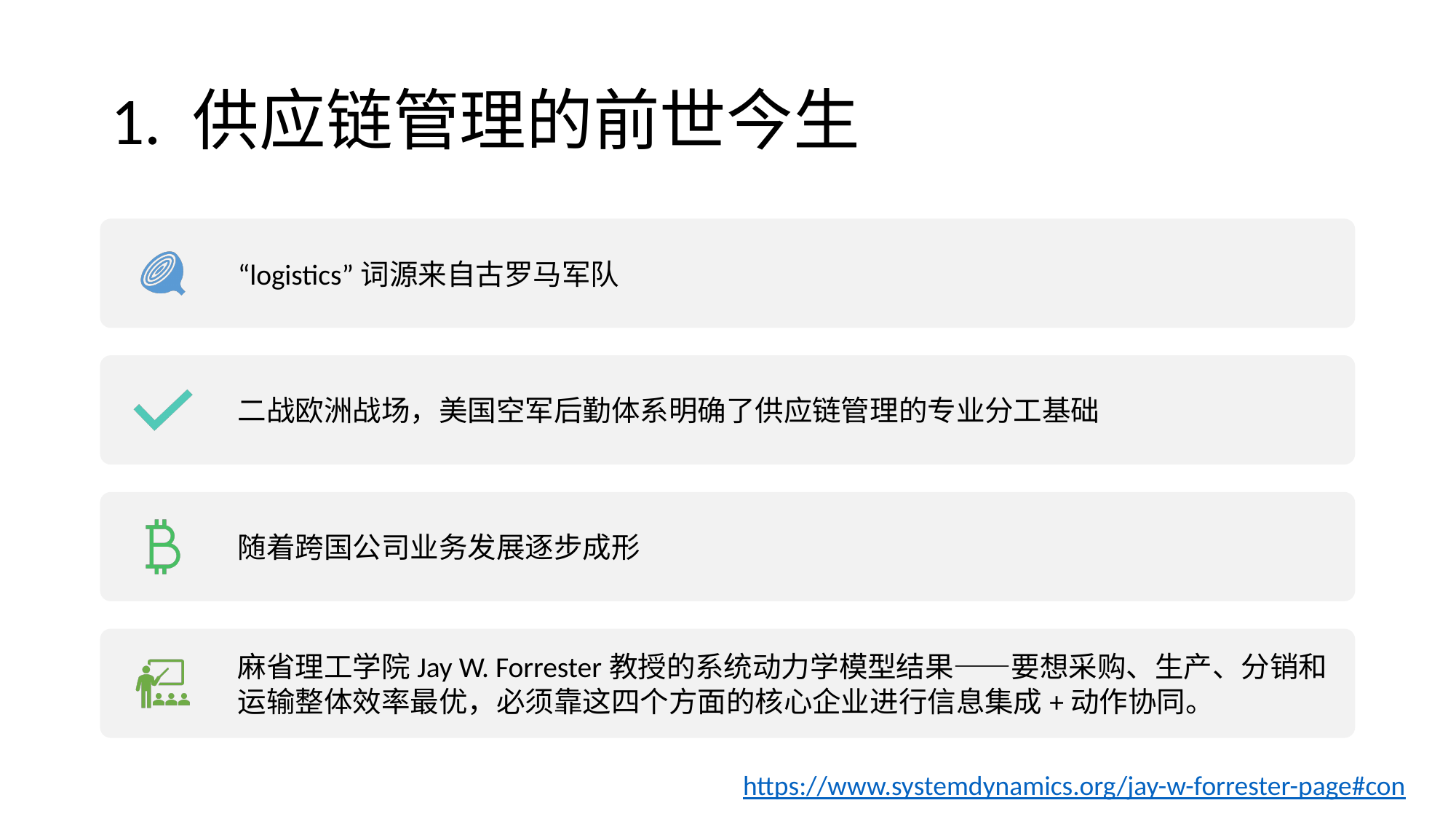

# 1. 供应链管理的前世今生
“logistics”词源来自古罗马军队
二战欧洲战场，美国空军后勤体系明确了供应链管理的专业分工基础
随着跨国公司业务发展逐步成形
麻省理工学院Jay W. Forrester教授的系统动力学模型结果——要想采购、生产、分销和运输整体效率最优，必须靠这四个方面的核心企业进行信息集成+动作协同。
https://www.systemdynamics.org/jay-w-forrester-page#con